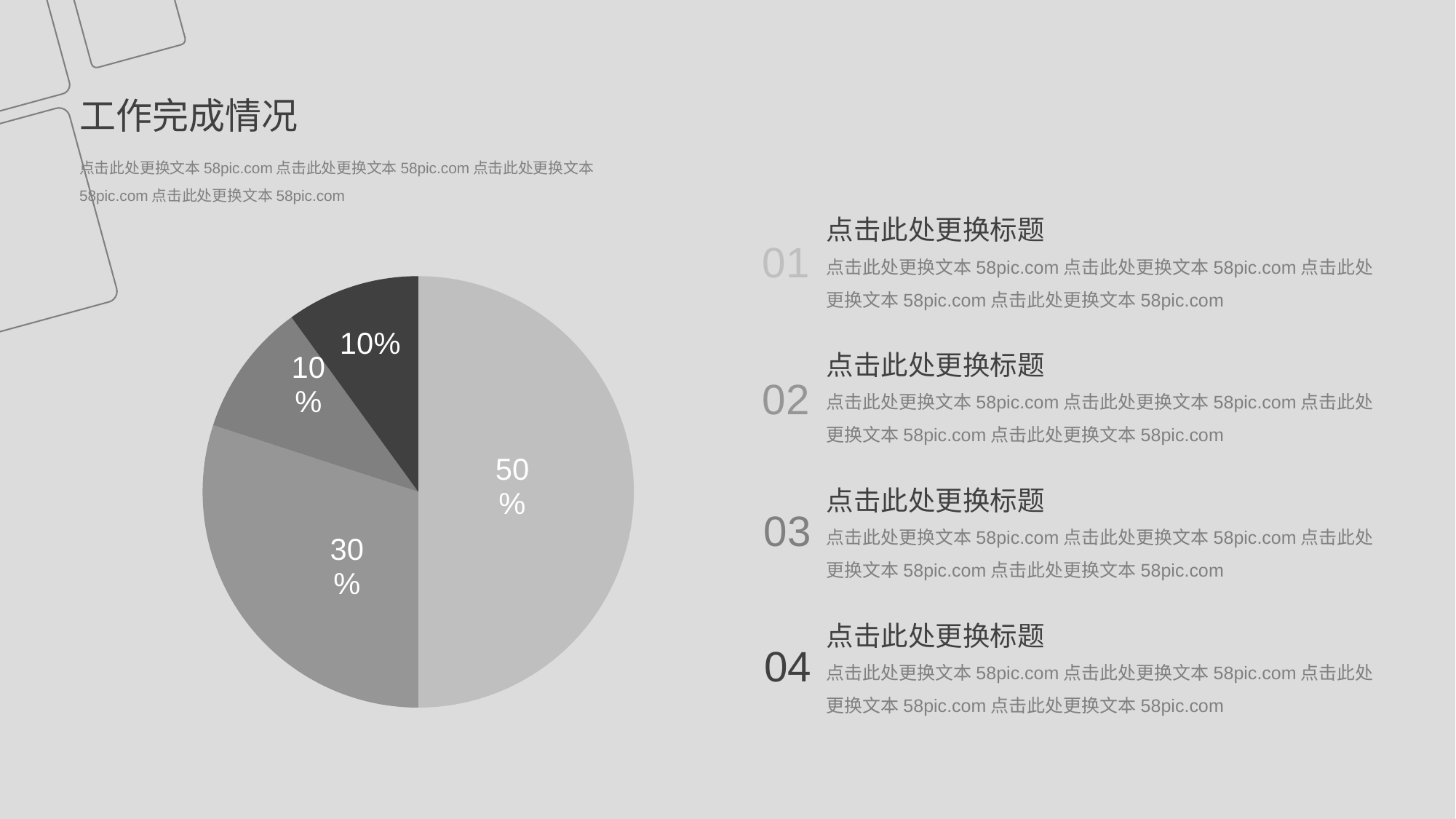

工作完成情况
点击此处更换文本58pic.com点击此处更换文本58pic.com点击此处更换文本58pic.com点击此处更换文本58pic.com
点击此处更换标题
点击此处更换文本58pic.com点击此处更换文本58pic.com点击此处更换文本58pic.com点击此处更换文本58pic.com
点击此处更换标题
点击此处更换文本58pic.com点击此处更换文本58pic.com点击此处更换文本58pic.com点击此处更换文本58pic.com
点击此处更换标题
点击此处更换文本58pic.com点击此处更换文本58pic.com点击此处更换文本58pic.com点击此处更换文本58pic.com
点击此处更换标题
点击此处更换文本58pic.com点击此处更换文本58pic.com点击此处更换文本58pic.com点击此处更换文本58pic.com
01
02
03
04

### Chart

| Category | 销售额 |
|---|---|
| 第一季度 | 5.0 |
| 第二季度 | 3.0 |
| 第三季度 | 1.0 |
| 第四季度 | 1.0 |